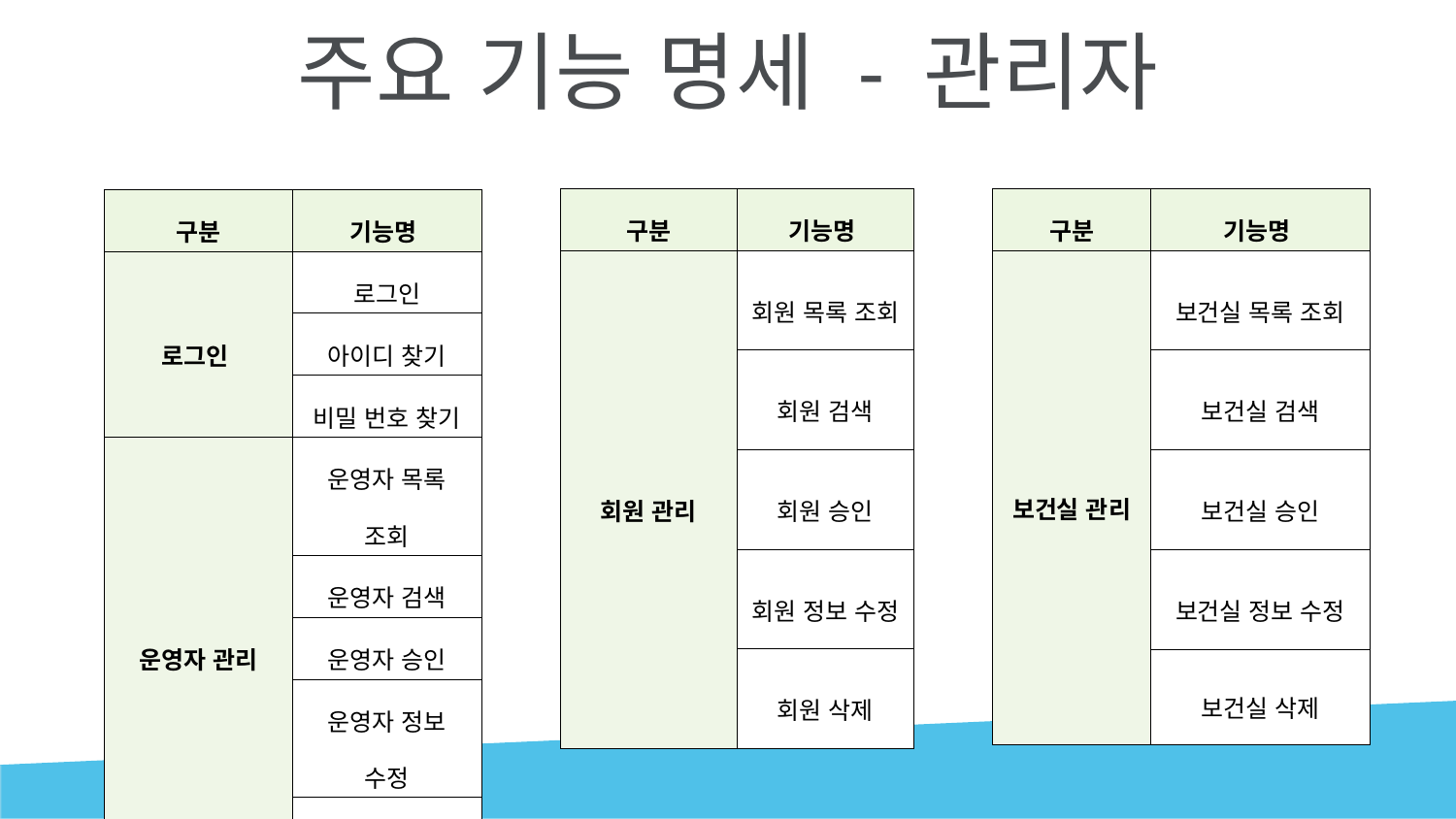

# 주요 기능 명세 - 관리자
| 구분 | 기능명 |
| --- | --- |
| 회원 관리 | 회원 목록 조회 |
|  | 회원 검색 |
|  | 회원 승인 |
|  | 회원 정보 수정 |
|  | 회원 삭제 |
| 구분 | 기능명 |
| --- | --- |
| 보건실 관리 | 보건실 목록 조회 |
|  | 보건실 검색 |
|  | 보건실 승인 |
|  | 보건실 정보 수정 |
|  | 보건실 삭제 |
| 구분 | 기능명 |
| --- | --- |
| 로그인 | 로그인 |
|  | 아이디 찾기 |
|  | 비밀 번호 찾기 |
| 운영자 관리 | 운영자 목록 조회 |
|  | 운영자 검색 |
|  | 운영자 승인 |
|  | 운영자 정보 수정 |
|  | 운영자 삭제 |